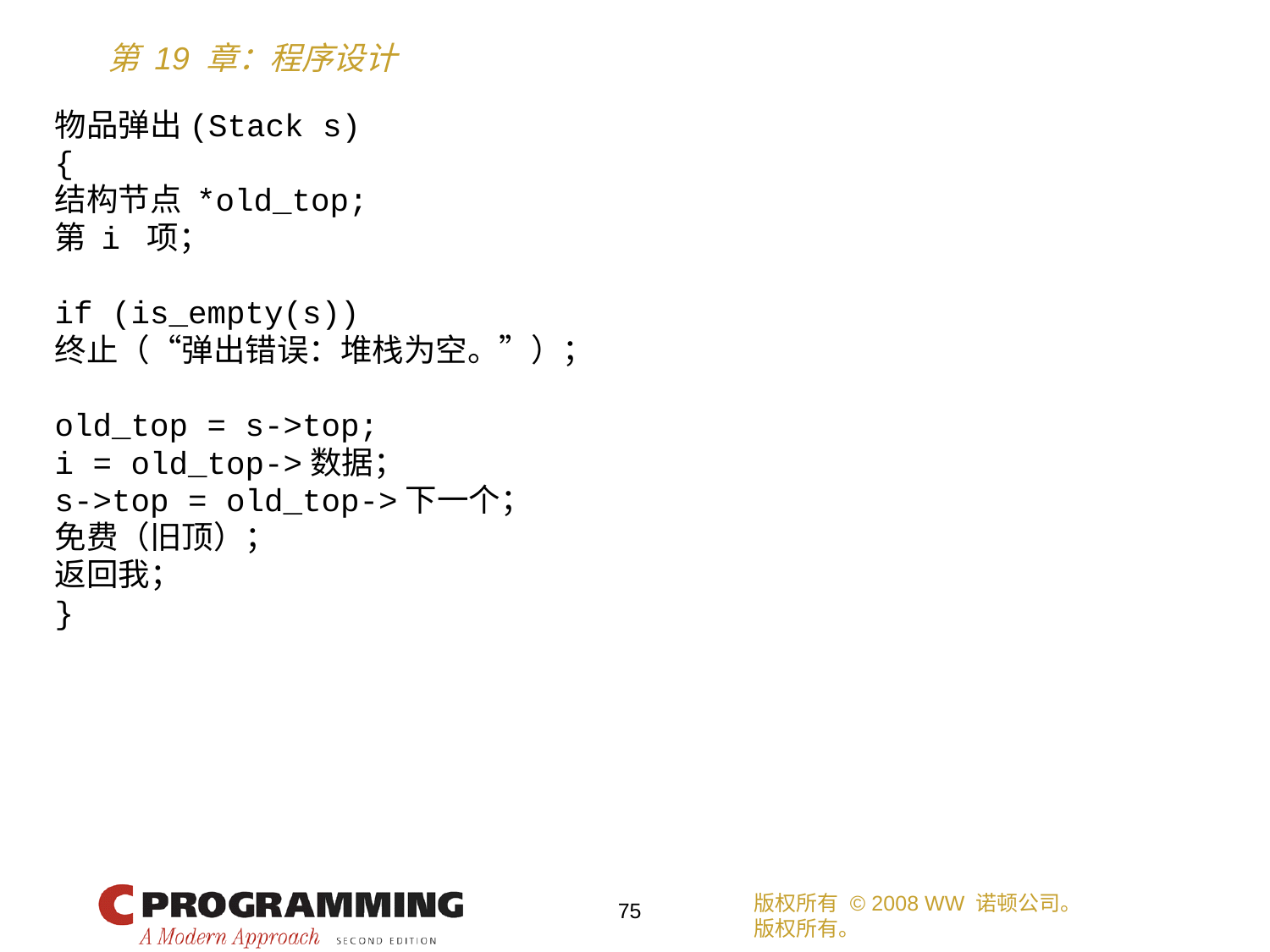

物品弹出(Stack s)
{
结构节点 *old_top;
第 i 项；

if (is_empty(s))
终止（“弹出错误：堆栈为空。”）；

old_top = s->top;
i = old_top->数据；
s->top = old_top->下一个；
免费（旧顶）；
返回我；
}
版权所有 © 2008 WW 诺顿公司。
版权所有。
75